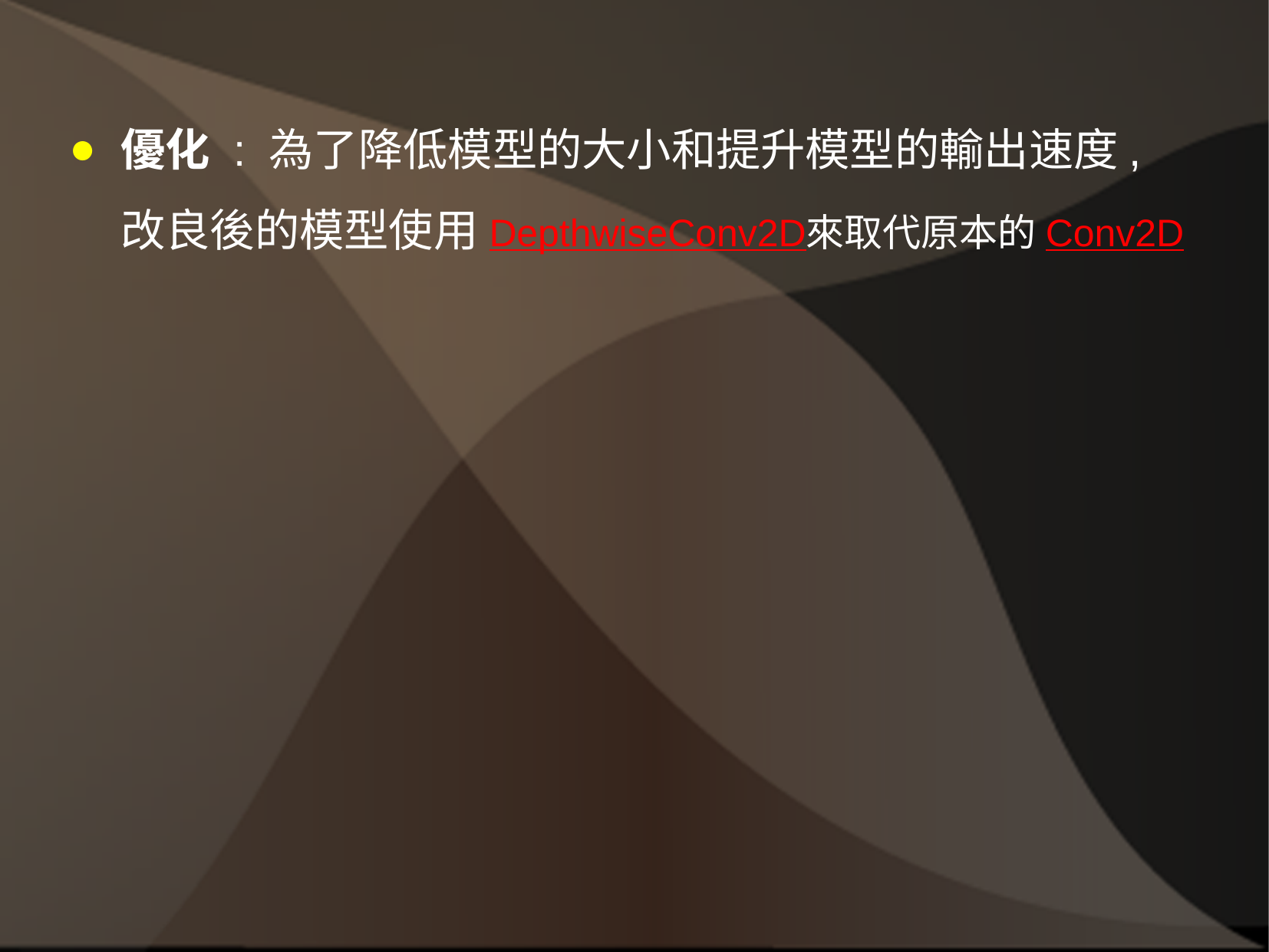

優化 : 為了降低模型的大小和提升模型的輸出速度, 改良後的模型使用DepthwiseConv2D來取代原本的Conv2D